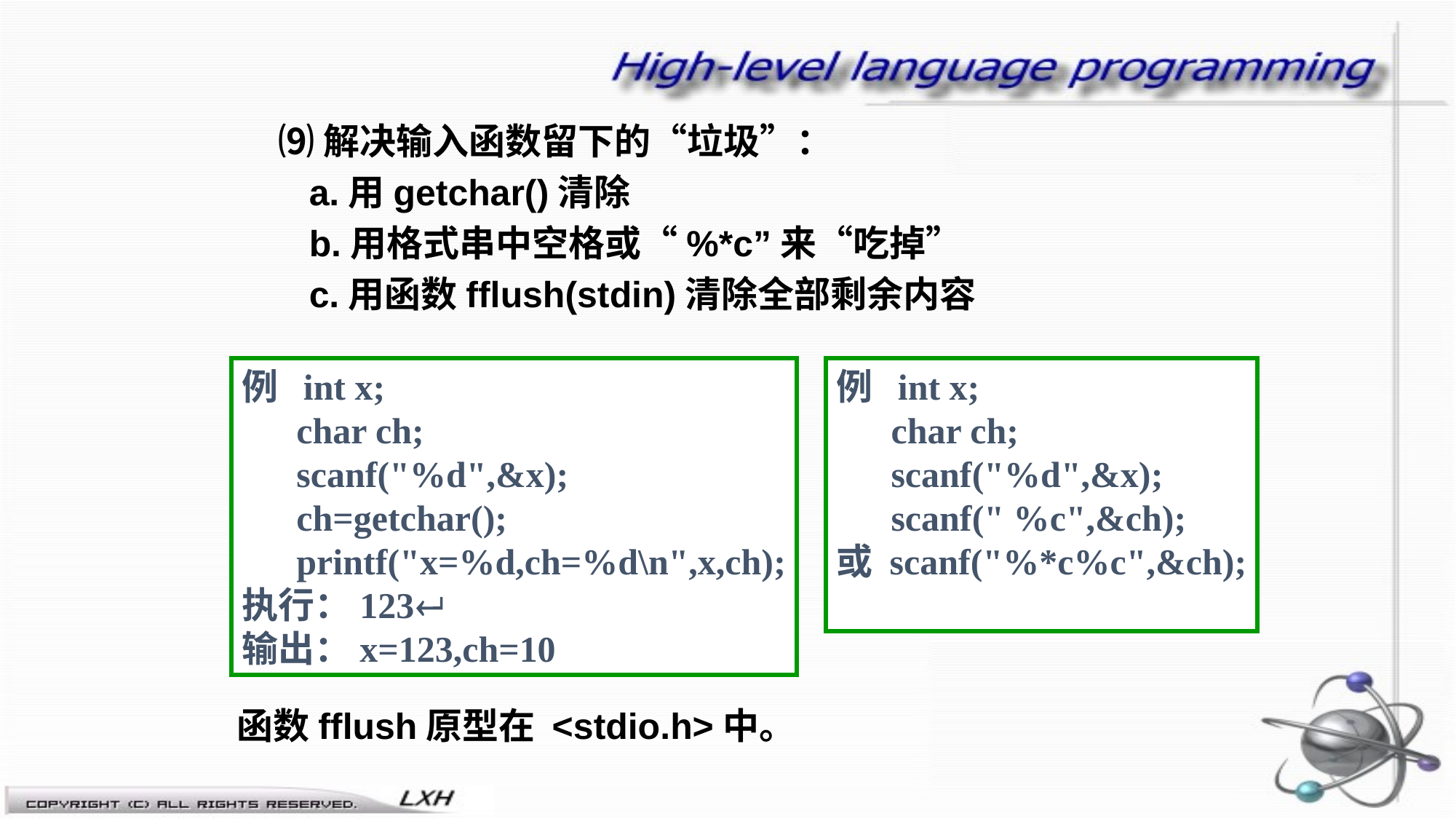

⑼解决输入函数留下的“垃圾”：
   a.用getchar()清除
   b.用格式串中空格或“%*c”来“吃掉”
   c.用函数fflush(stdin)清除全部剩余内容
例  int x;
      char ch;
      scanf("%d",&x);
      ch=getchar();
      printf("x=%d,ch=%d\n",x,ch);
执行：123↵
输出：x=123,ch=10
例  int x;
      char ch;
      scanf("%d",&x);
      scanf(" %c",&ch);
或 scanf("%*c%c",&ch);

函数fflush原型在 <stdio.h>中。